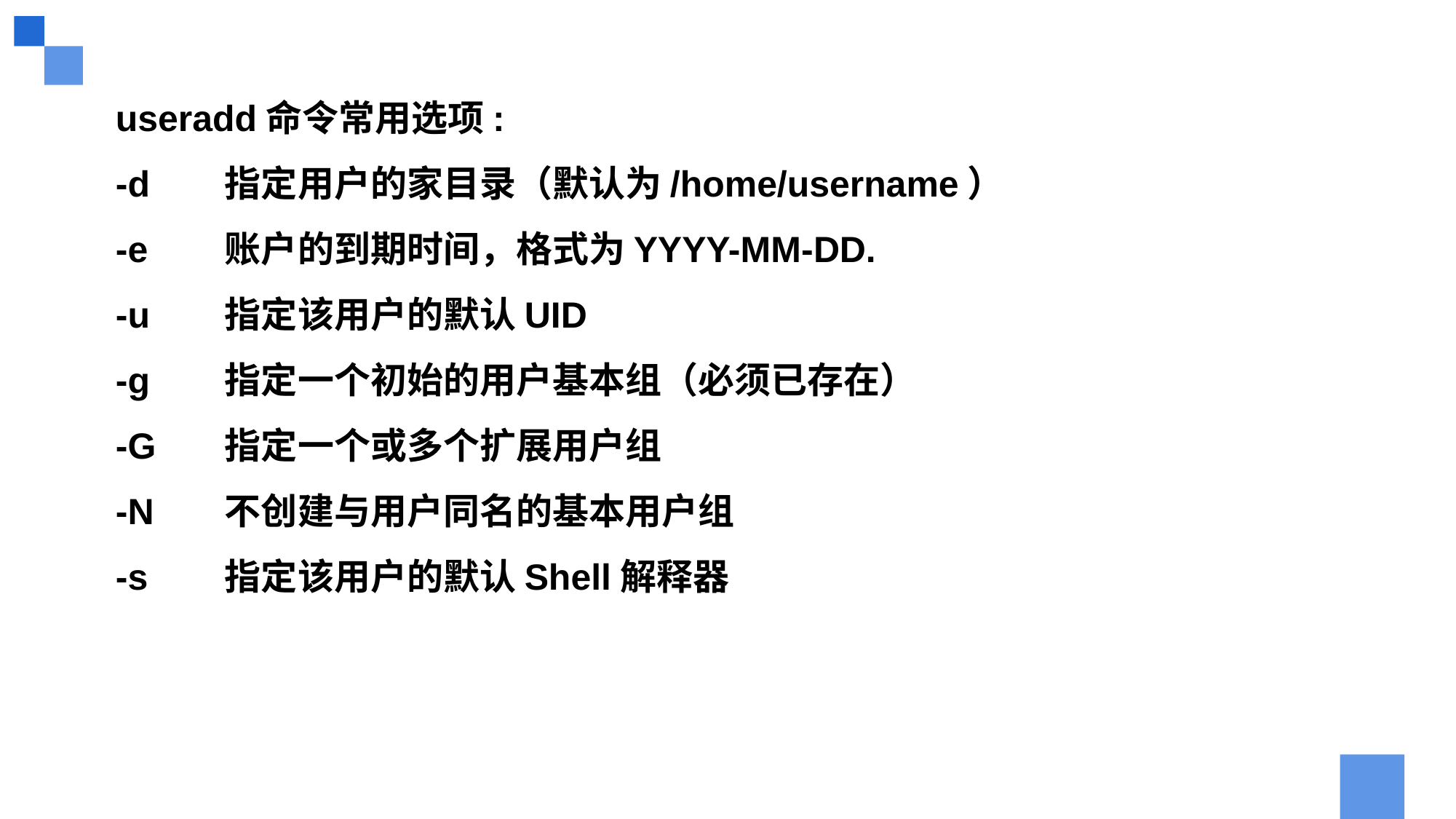

useradd命令常用选项:
-d	指定用户的家目录（默认为/home/username）
-e	账户的到期时间，格式为YYYY-MM-DD.
-u	指定该用户的默认UID
-g	指定一个初始的用户基本组（必须已存在）
-G	指定一个或多个扩展用户组
-N	不创建与用户同名的基本用户组
-s	指定该用户的默认Shell解释器
3